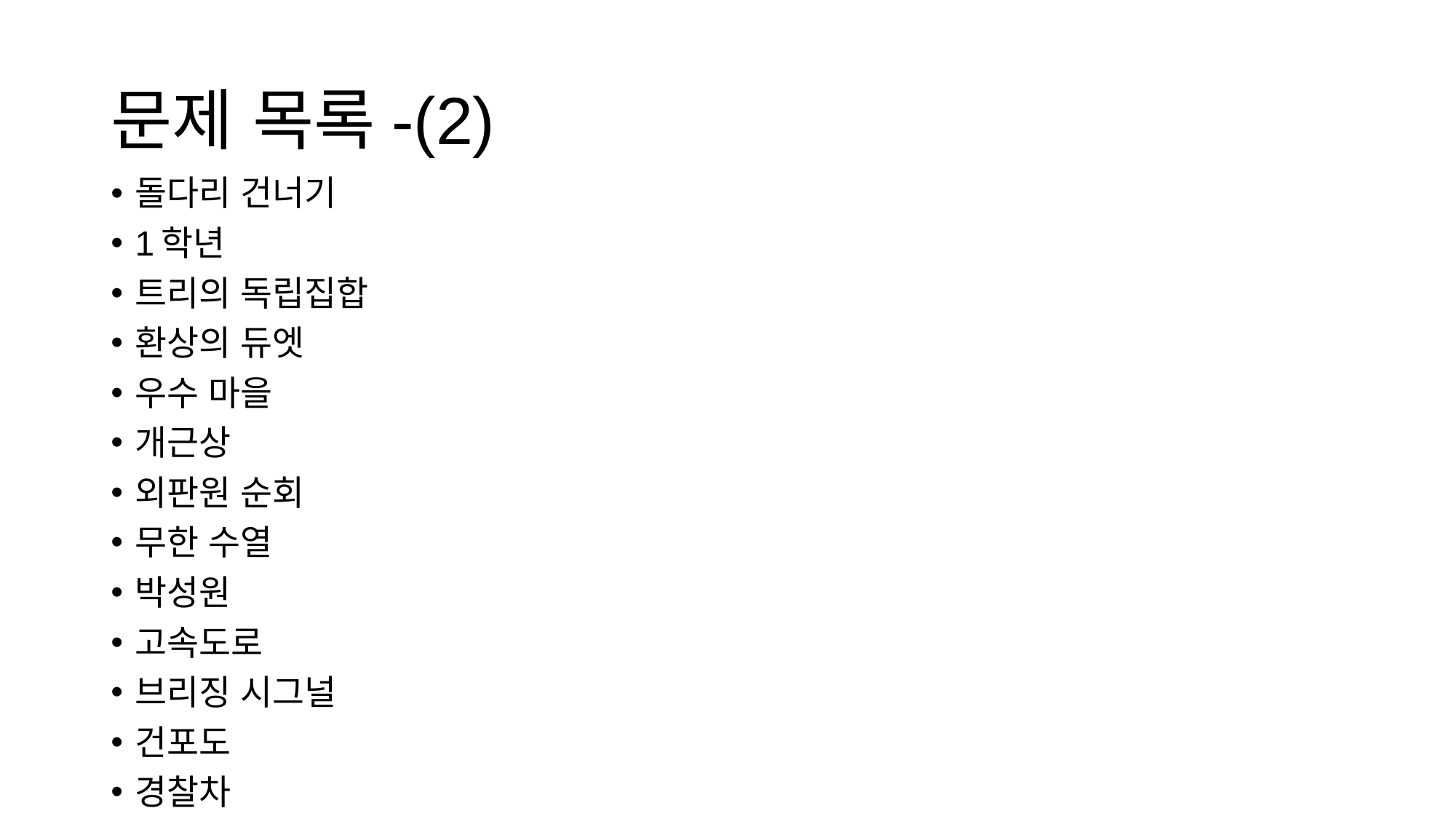

# 문제 목록-(2)
돌다리 건너기
1학년
트리의 독립집합
환상의 듀엣
우수 마을
개근상
외판원 순회
무한 수열
박성원
고속도로
브리징 시그널
건포도
경찰차